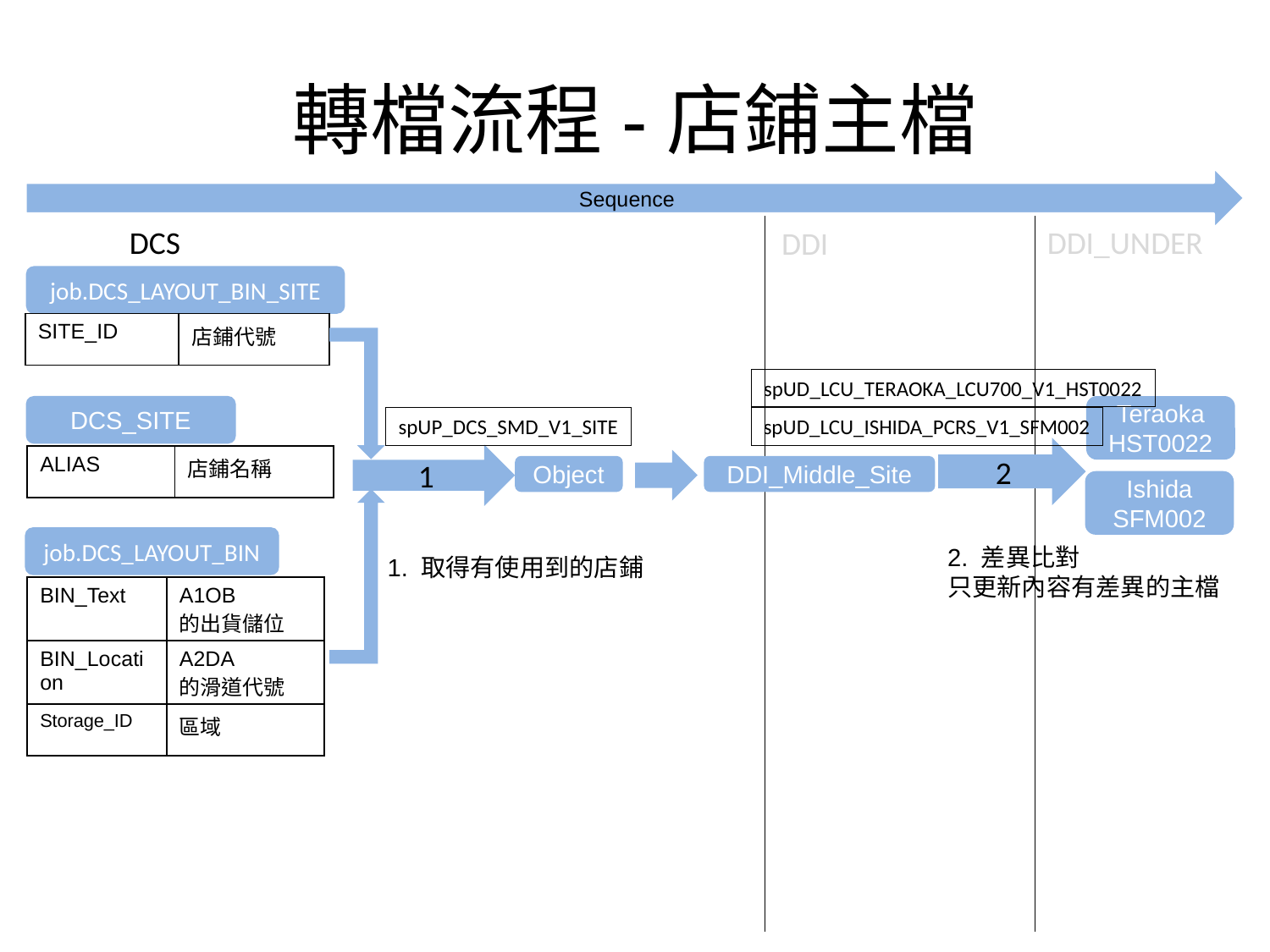

# 轉檔流程-店鋪主檔
Sequence
DCS
DDI_UNDER
DDI
job.DCS_LAYOUT_BIN_SITE
| SITE\_ID | 店鋪代號 |
| --- | --- |

spUD_LCU_TERAOKA_LCU700_V1_HST0022
1
DCS_SITE
Teraoka
HST0022
2
spUP_DCS_SMD_V1_SITE
spUD_LCU_ISHIDA_PCRS_V1_SFM002

| ALIAS | 店鋪名稱 |
| --- | --- |
Object
DDI_Middle_Site
Ishida
SFM002

job.DCS_LAYOUT_BIN
2. 差異比對
只更新內容有差異的主檔
1. 取得有使用到的店鋪
| BIN\_Text | A1OB 的出貨儲位 |
| --- | --- |
| BIN\_Location | A2DA 的滑道代號 |
| Storage\_ID | 區域 |